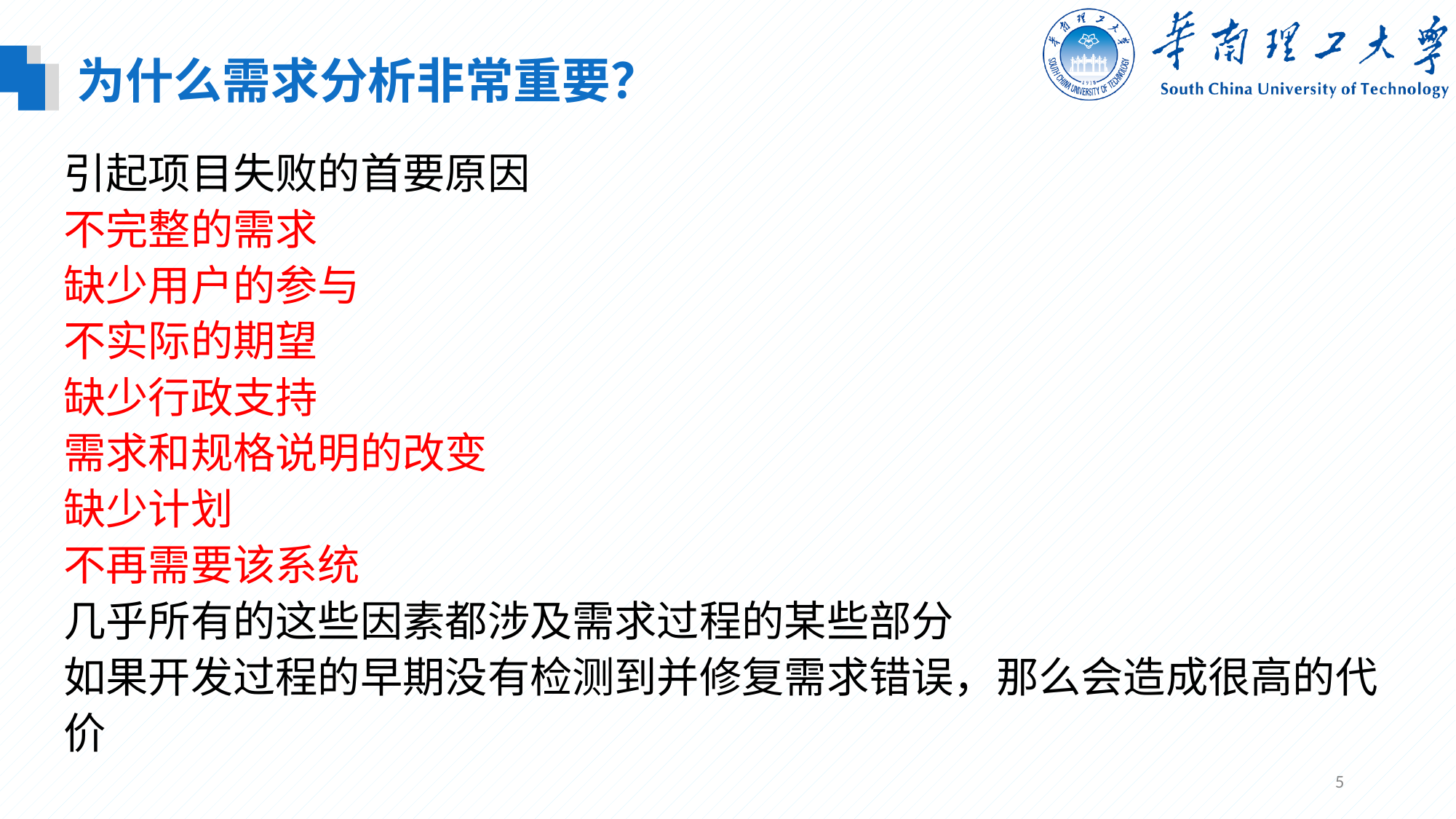

为什么需求分析非常重要？
引起项目失败的首要原因
不完整的需求
缺少用户的参与
不实际的期望
缺少行政支持
需求和规格说明的改变
缺少计划
不再需要该系统
几乎所有的这些因素都涉及需求过程的某些部分
如果开发过程的早期没有检测到并修复需求错误，那么会造成很高的代价
5